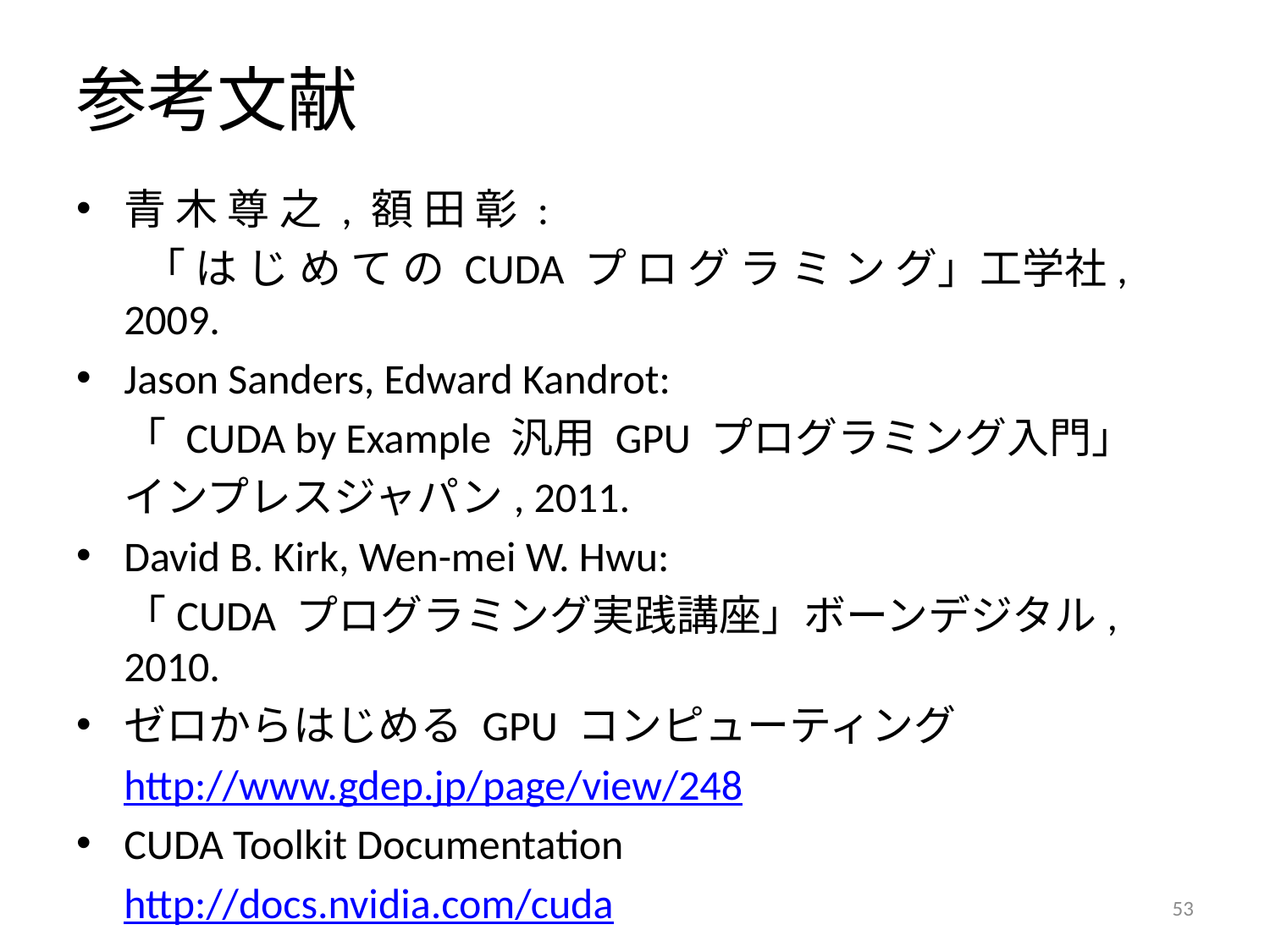

# 参考文献
青 木 尊 之 , 額 田 彰 :
	 「 は じ め て の CUDA プ ロ グ ラ ミ ン グ」工学社, 2009.
Jason Sanders, Edward Kandrot:
	「 CUDA by Example 汎用 GPU プログラミング入門」
	インプレスジャパン, 2011.
David B. Kirk, Wen-mei W. Hwu:
	「CUDA プログラミング実践講座」ボーンデジタル, 2010.
ゼロからはじめる GPU コンピューティング
	http://www.gdep.jp/page/view/248
CUDA Toolkit Documentation
	http://docs.nvidia.com/cuda
53